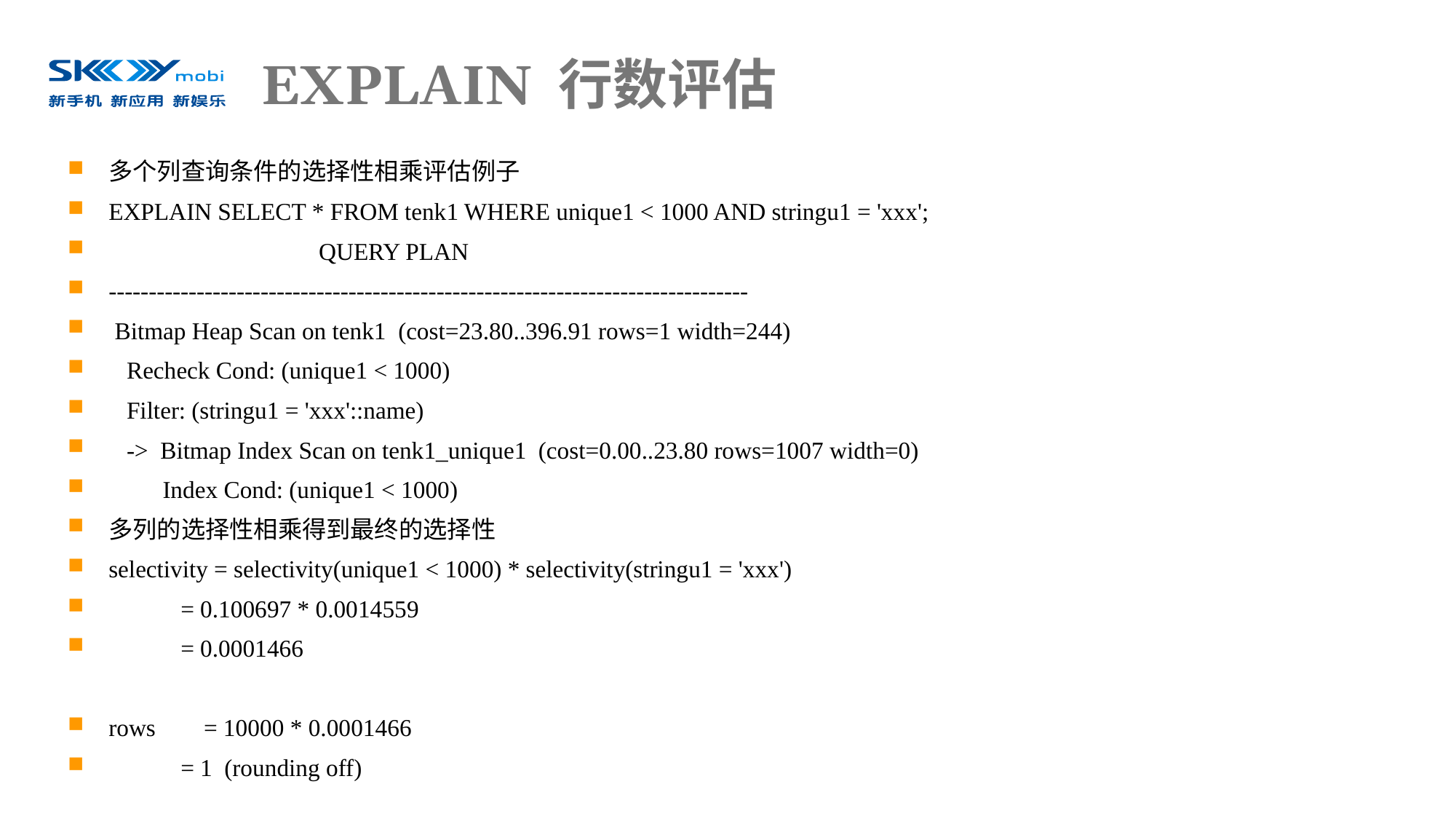

# EXPLAIN 行数评估
多个列查询条件的选择性相乘评估例子
EXPLAIN SELECT * FROM tenk1 WHERE unique1 < 1000 AND stringu1 = 'xxx';
                                   QUERY PLAN
--------------------------------------------------------------------------------
 Bitmap Heap Scan on tenk1  (cost=23.80..396.91 rows=1 width=244)
   Recheck Cond: (unique1 < 1000)
   Filter: (stringu1 = 'xxx'::name)
   ->  Bitmap Index Scan on tenk1_unique1  (cost=0.00..23.80 rows=1007 width=0)
         Index Cond: (unique1 < 1000)
多列的选择性相乘得到最终的选择性
selectivity = selectivity(unique1 < 1000) * selectivity(stringu1 = 'xxx')
            = 0.100697 * 0.0014559
            = 0.0001466

rows        = 10000 * 0.0001466
            = 1  (rounding off)